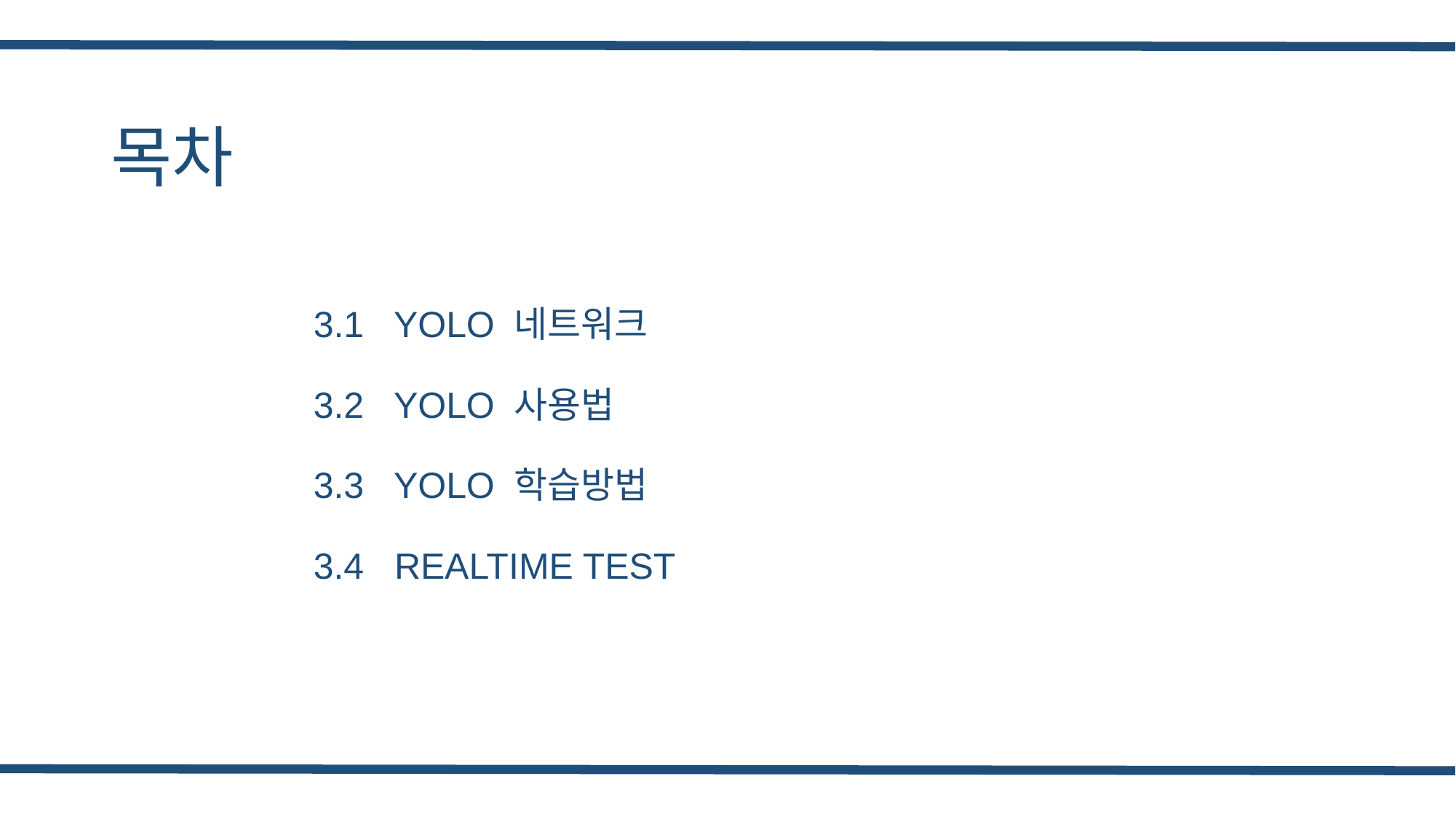

# 목차
3.1   YOLO 네트워크
3.2   YOLO 사용법
3.3   YOLO 학습방법
3.4   REALTIME TEST